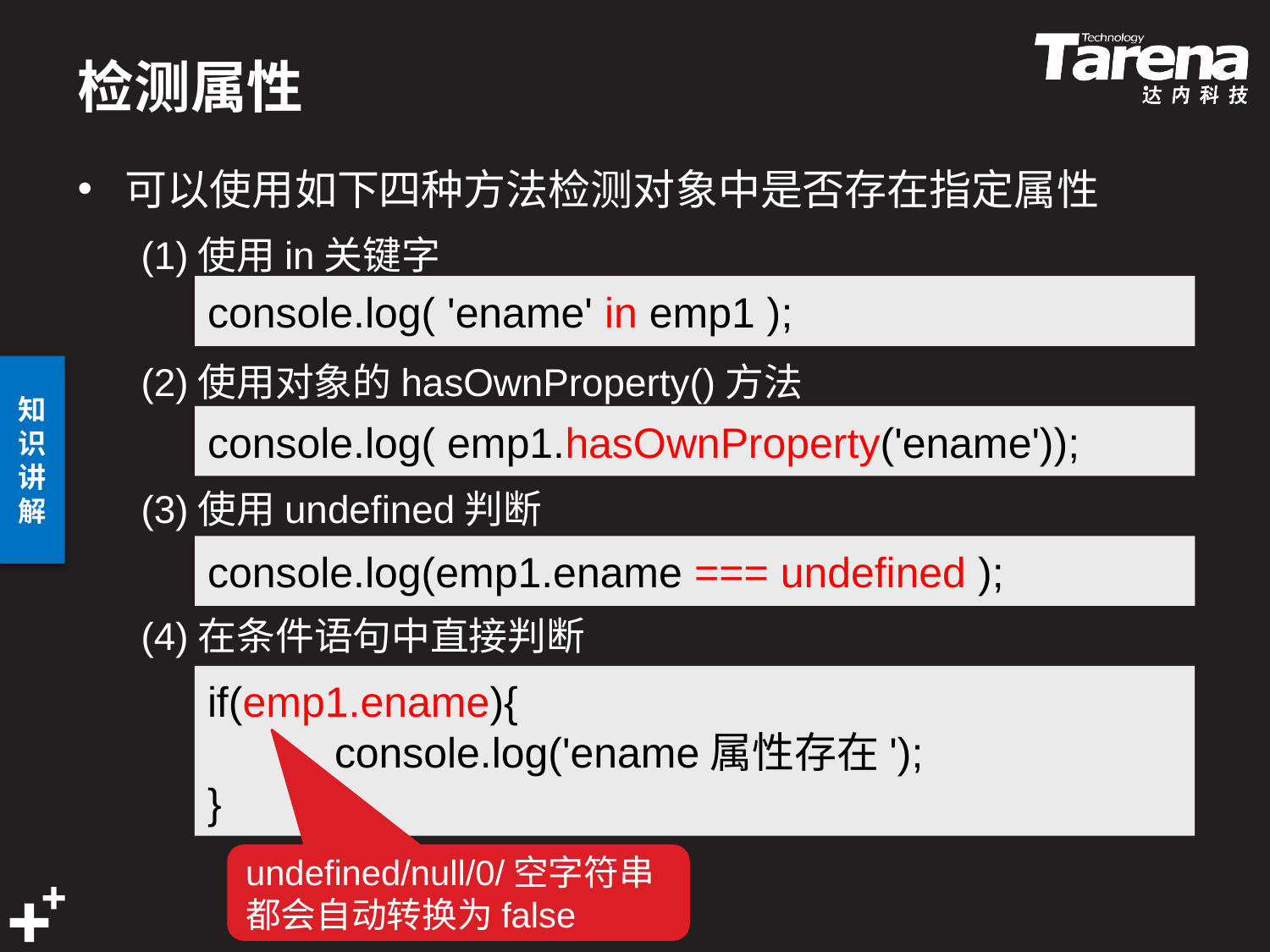

# 检测属性
可以使用如下四种方法检测对象中是否存在指定属性
(1)使用in关键字

(2)使用对象的hasOwnProperty()方法

(3)使用undefined判断

(4)在条件语句中直接判断

console.log( 'ename' in emp1 );
console.log( emp1.hasOwnProperty('ename'));
console.log(emp1.ename === undefined );
if(emp1.ename){
	console.log('ename属性存在');
}
undefined/null/0/空字符串都会自动转换为false